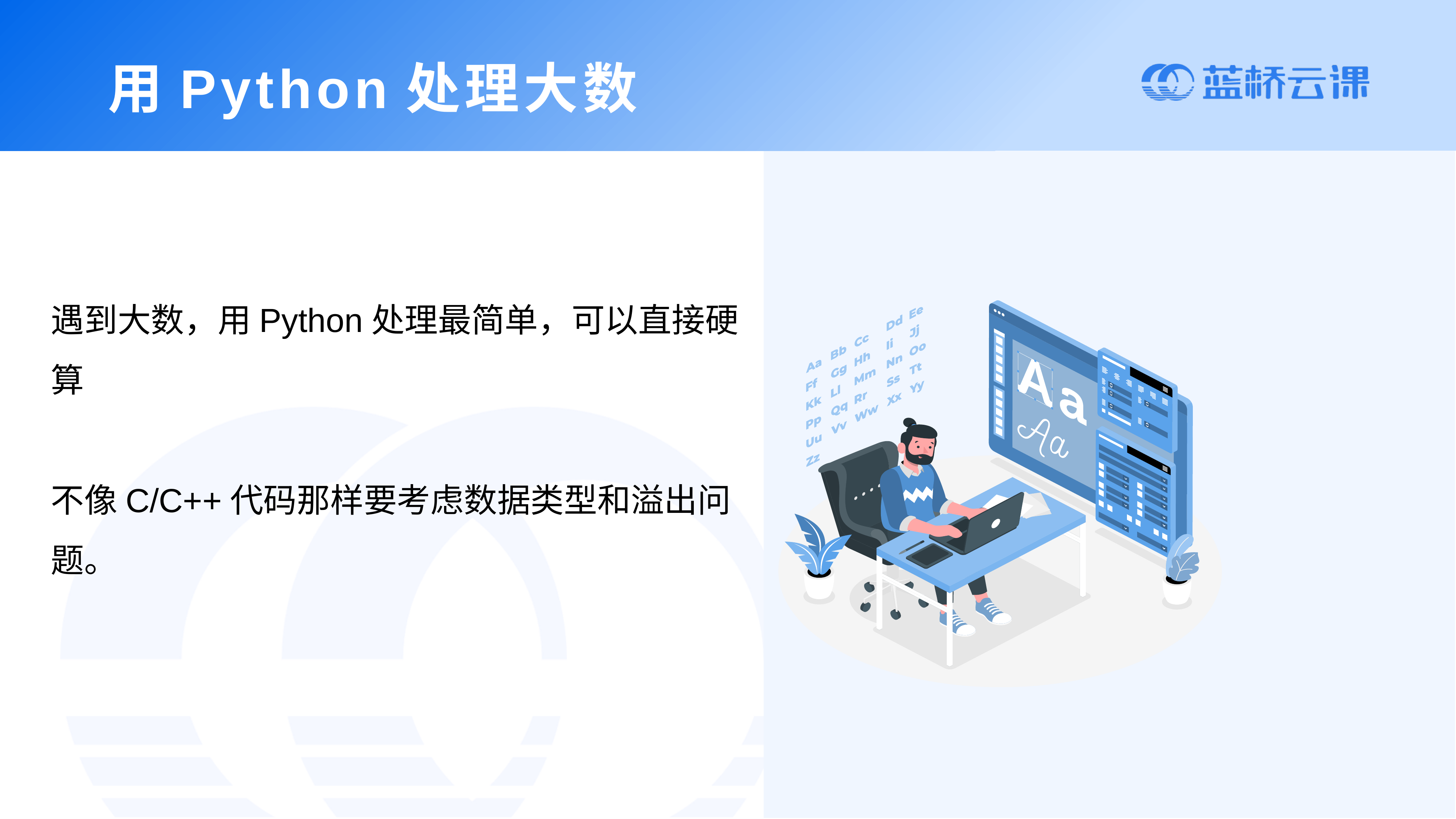

用Python处理大数
遇到大数，用Python处理最简单，可以直接硬算

不像C/C++代码那样要考虑数据类型和溢出问题。